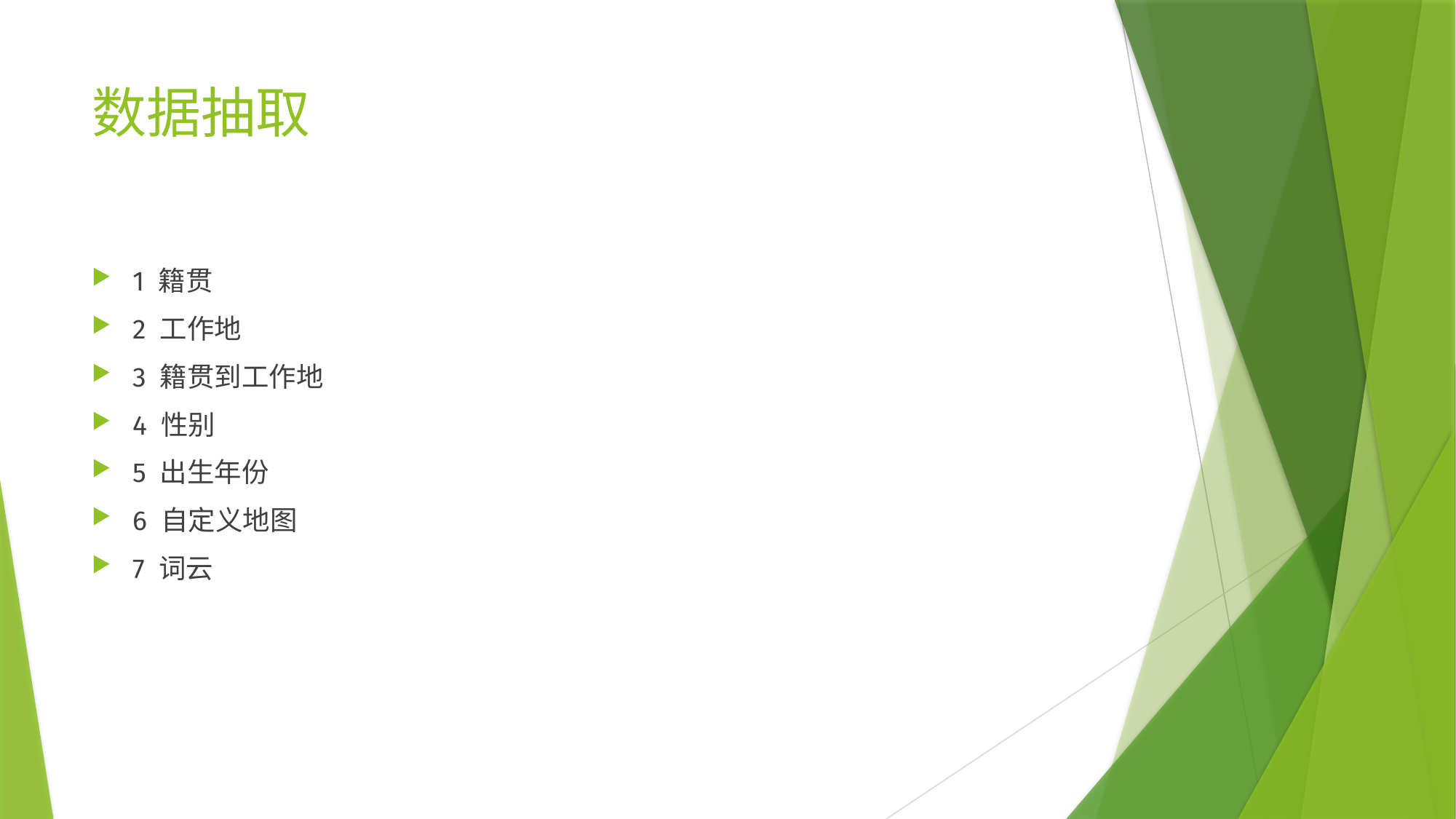

# 数据抽取
1 籍贯
2 工作地
3 籍贯到工作地
4 性别
5 出生年份
6 自定义地图
7 词云